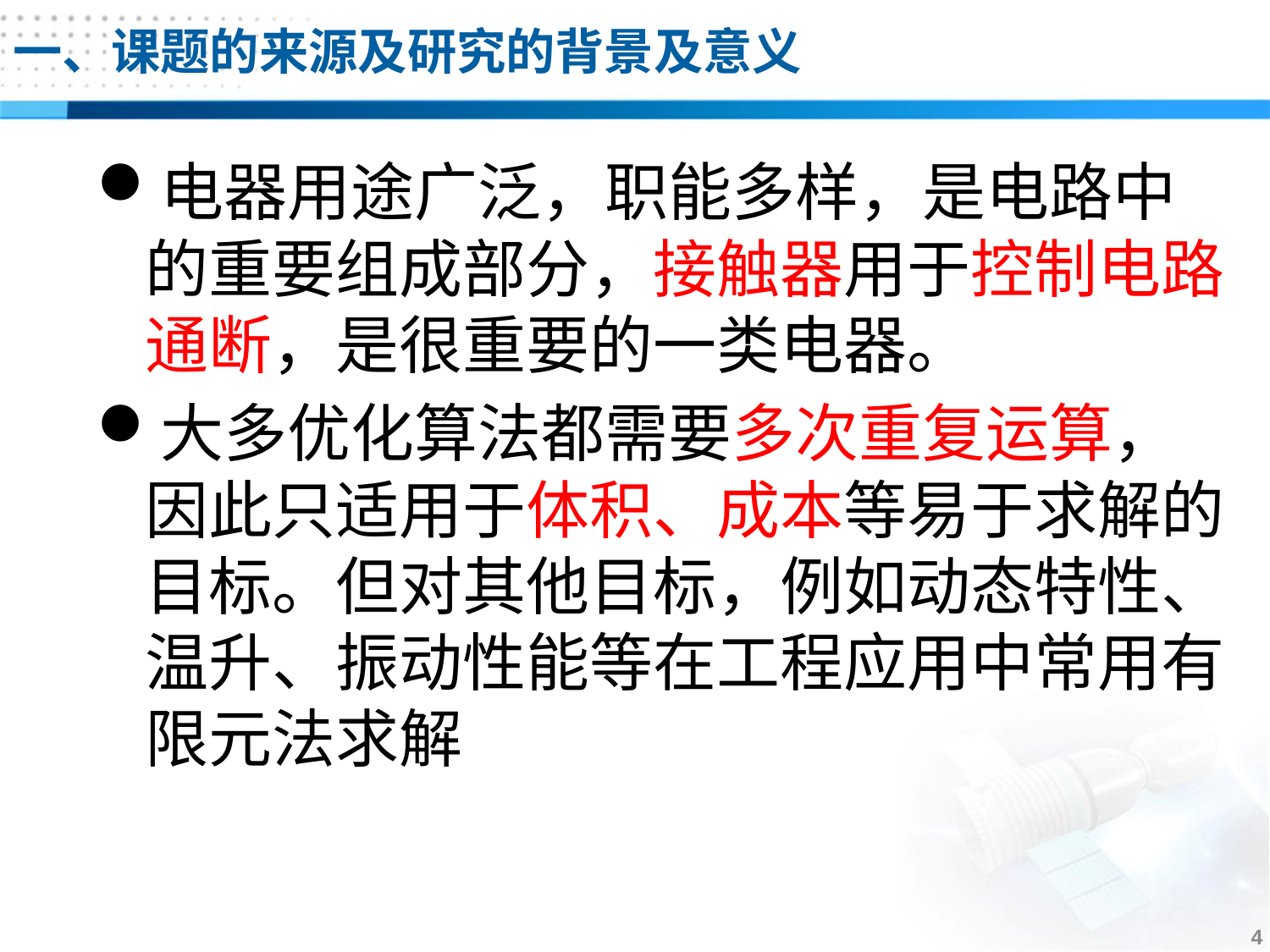

一、课题的来源及研究的背景及意义
电器用途广泛，职能多样，是电路中的重要组成部分，接触器用于控制电路通断，是很重要的一类电器。
大多优化算法都需要多次重复运算，因此只适用于体积、成本等易于求解的目标。但对其他目标，例如动态特性、温升、振动性能等在工程应用中常用有限元法求解

4